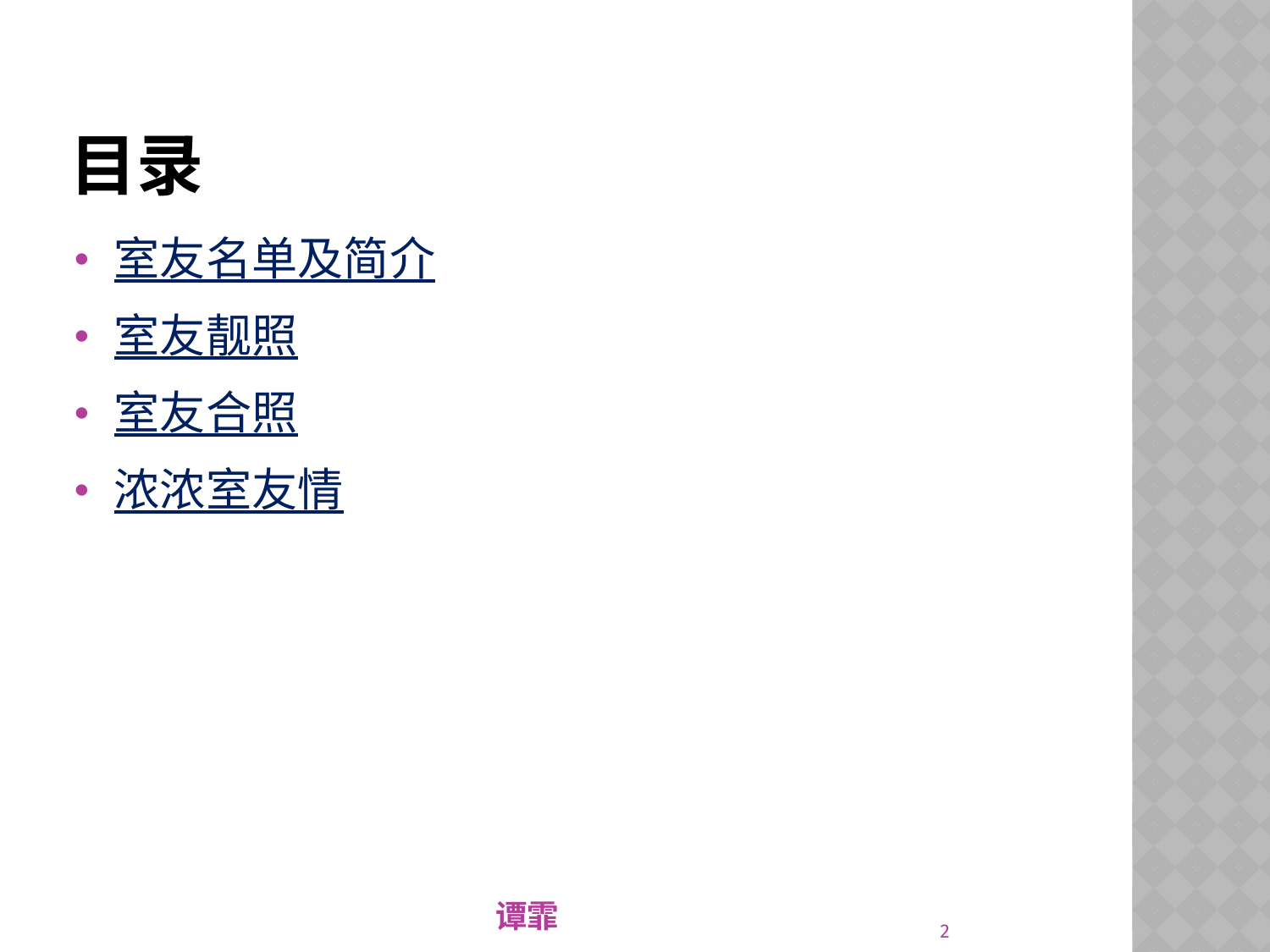

# 目录
室友名单及简介
室友靓照
室友合照
浓浓室友情
2
谭霏